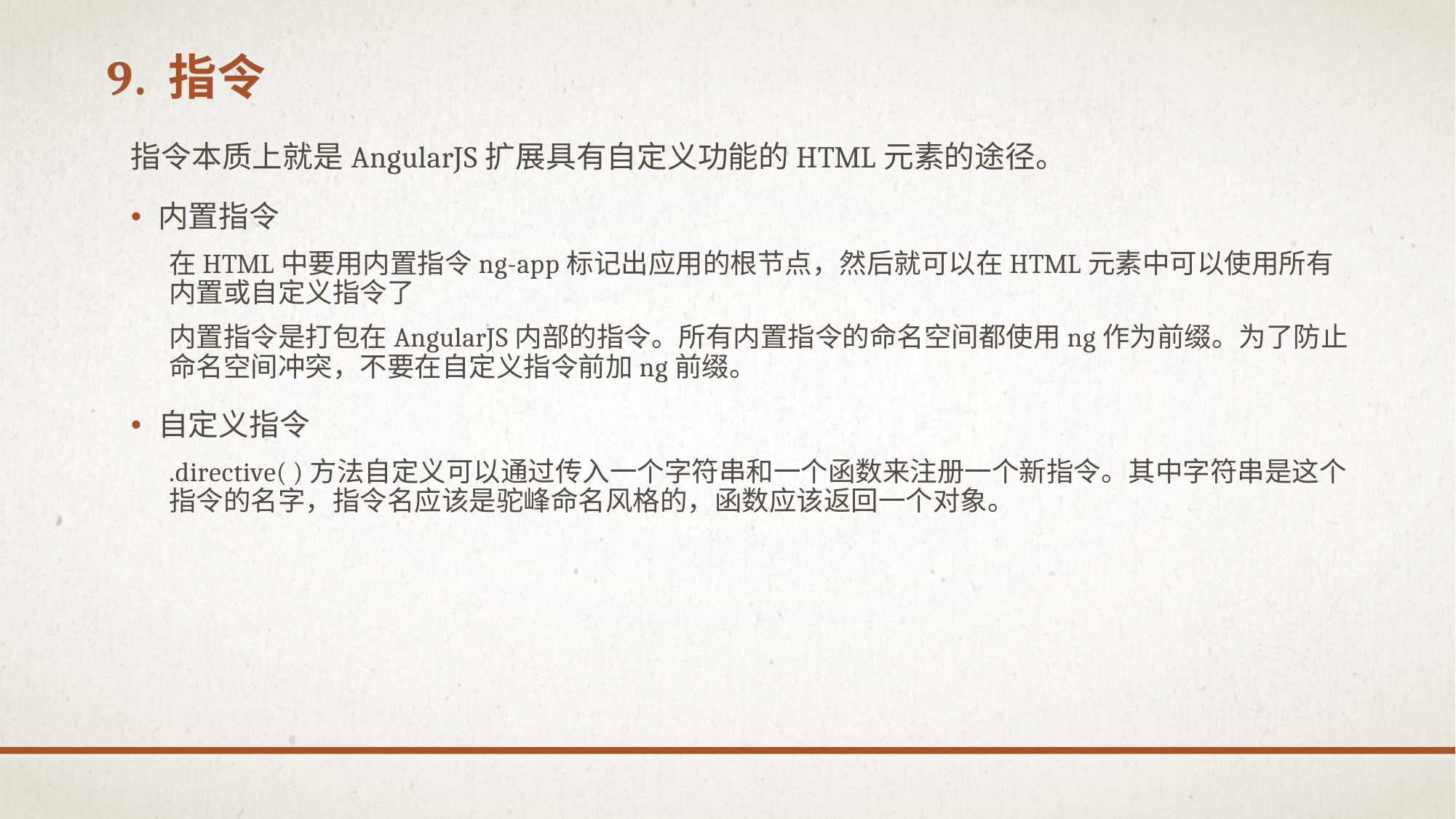

# 9. 指令
指令本质上就是AngularJS扩展具有自定义功能的HTML元素的途径。
内置指令
在HTML中要用内置指令ng-app标记出应用的根节点，然后就可以在HTML元素中可以使用所有内置或自定义指令了
内置指令是打包在AngularJS内部的指令。所有内置指令的命名空间都使用ng作为前缀。为了防止命名空间冲突，不要在自定义指令前加ng前缀。
自定义指令
.directive( )方法自定义可以通过传入一个字符串和一个函数来注册一个新指令。其中字符串是这个指令的名字，指令名应该是驼峰命名风格的，函数应该返回一个对象。